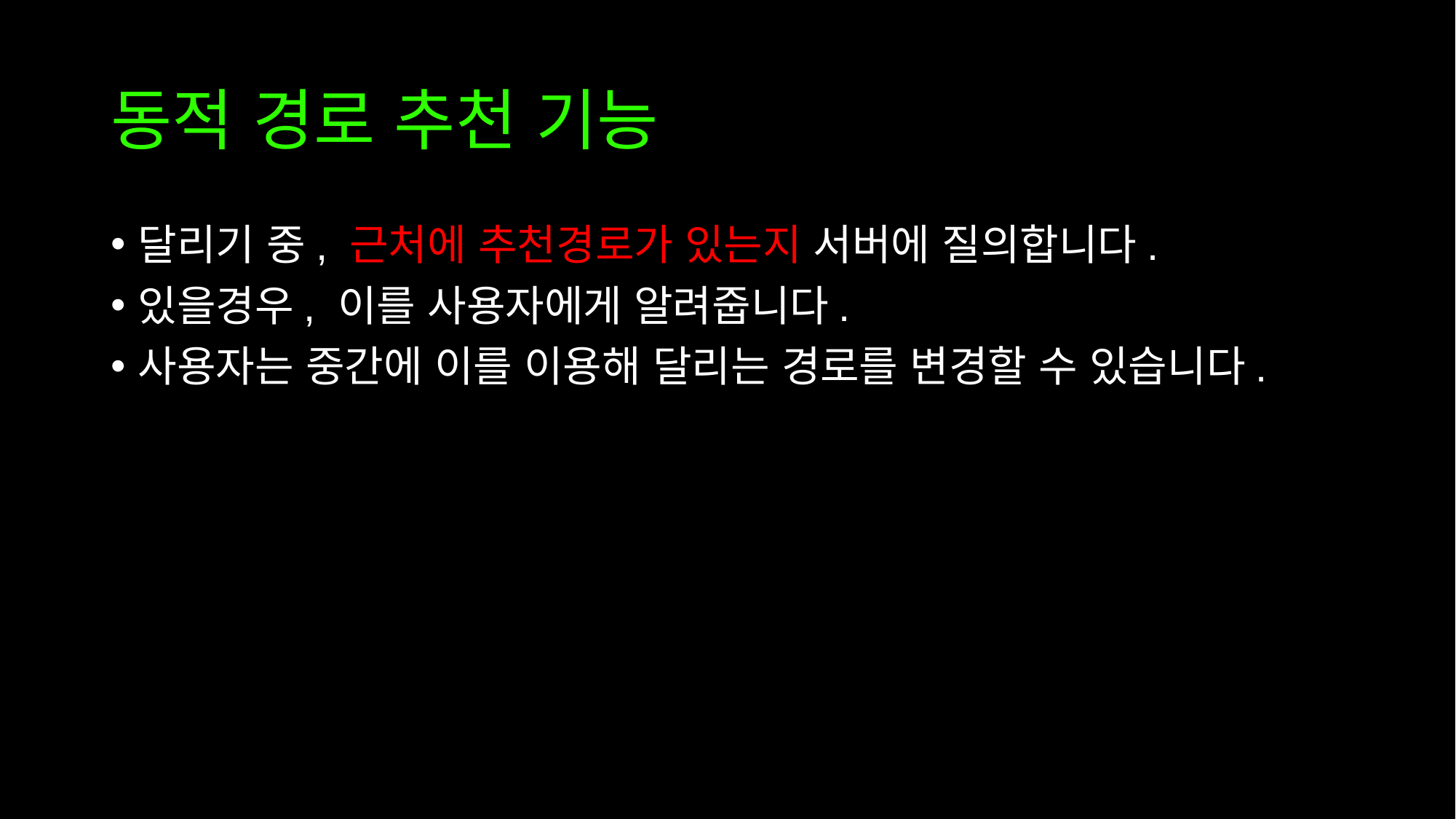

# 동적 경로 추천 기능
달리기 중, 근처에 추천경로가 있는지 서버에 질의합니다.
있을경우, 이를 사용자에게 알려줍니다.
사용자는 중간에 이를 이용해 달리는 경로를 변경할 수 있습니다.